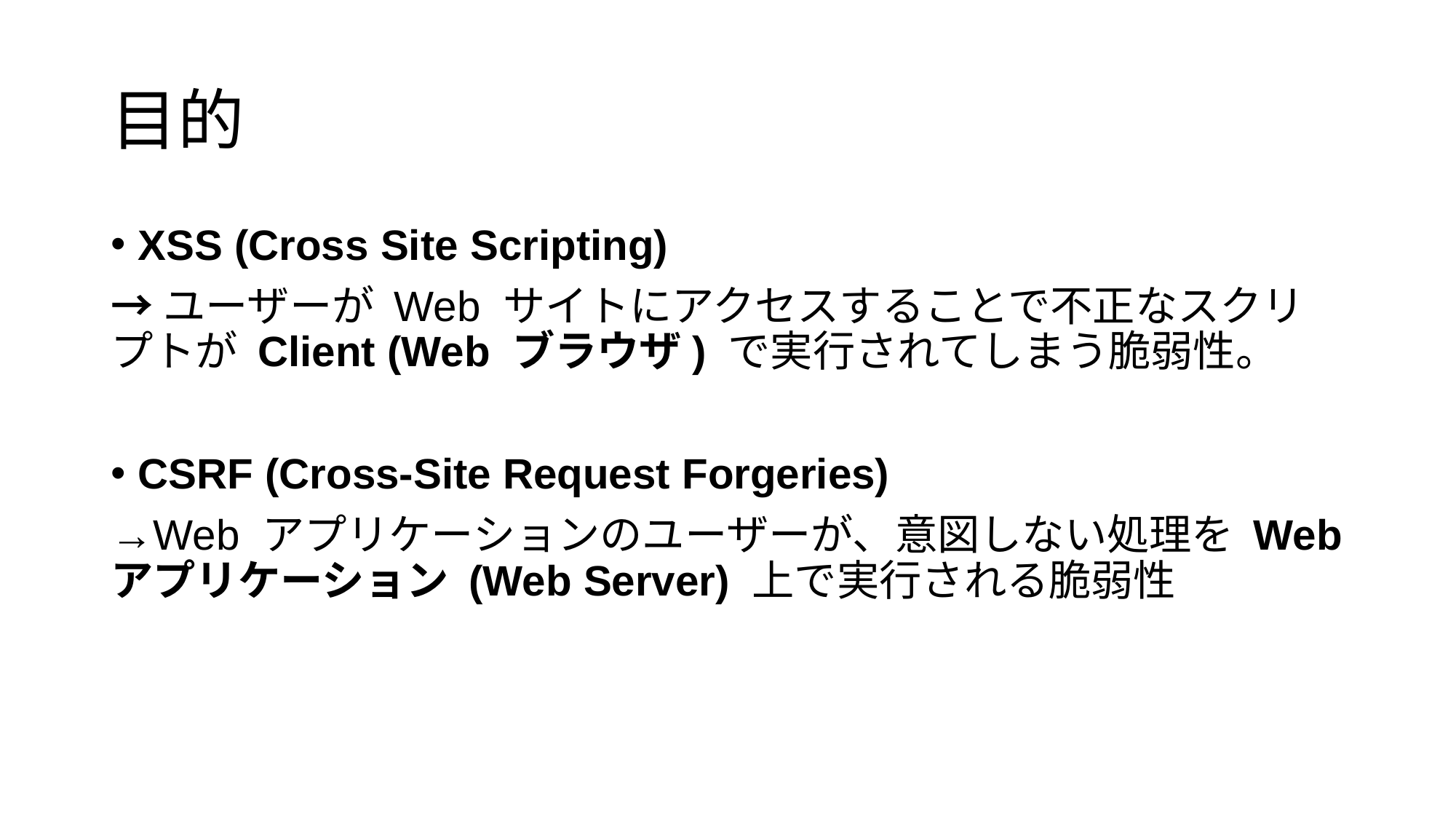

# 目的
XSS (Cross Site Scripting)
→ユーザーが Web サイトにアクセスすることで不正なスクリプトが Client (Web ブラウザ) で実行されてしまう脆弱性。

CSRF (Cross-Site Request Forgeries)
→Web アプリケーションのユーザーが、意図しない処理を Web アプリケーション (Web Server) 上で実行される脆弱性